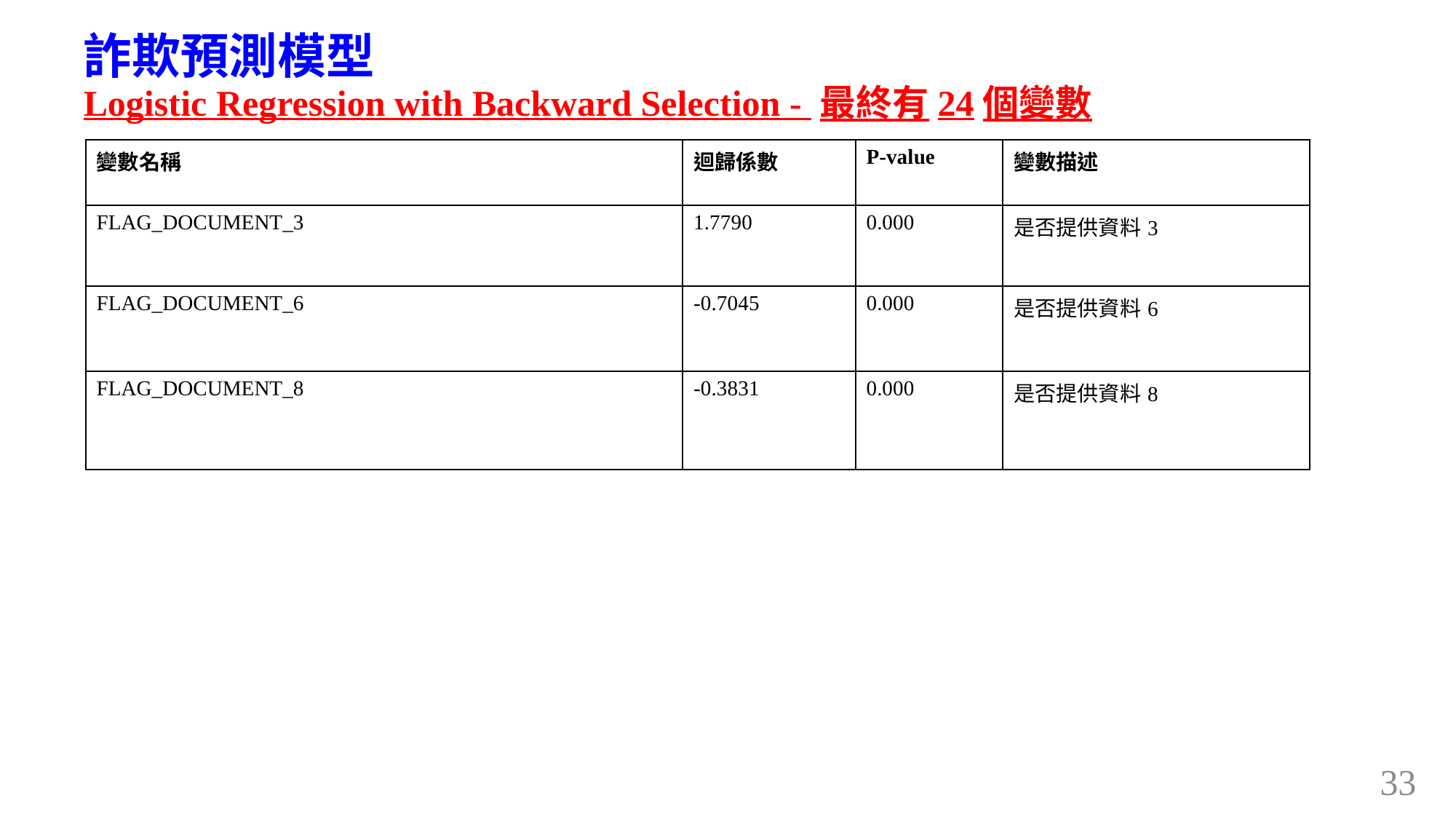

詐欺預測模型
Logistic Regression with Backward Selection - 最終有24個變數
| 變數名稱 | 迴歸係數 | P-value | 變數描述 |
| --- | --- | --- | --- |
| FLAG\_DOCUMENT\_3 | 1.7790 | 0.000 | 是否提供資料3 |
| FLAG\_DOCUMENT\_6 | -0.7045 | 0.000 | 是否提供資料6 |
| FLAG\_DOCUMENT\_8 | -0.3831 | 0.000 | 是否提供資料8 |
33